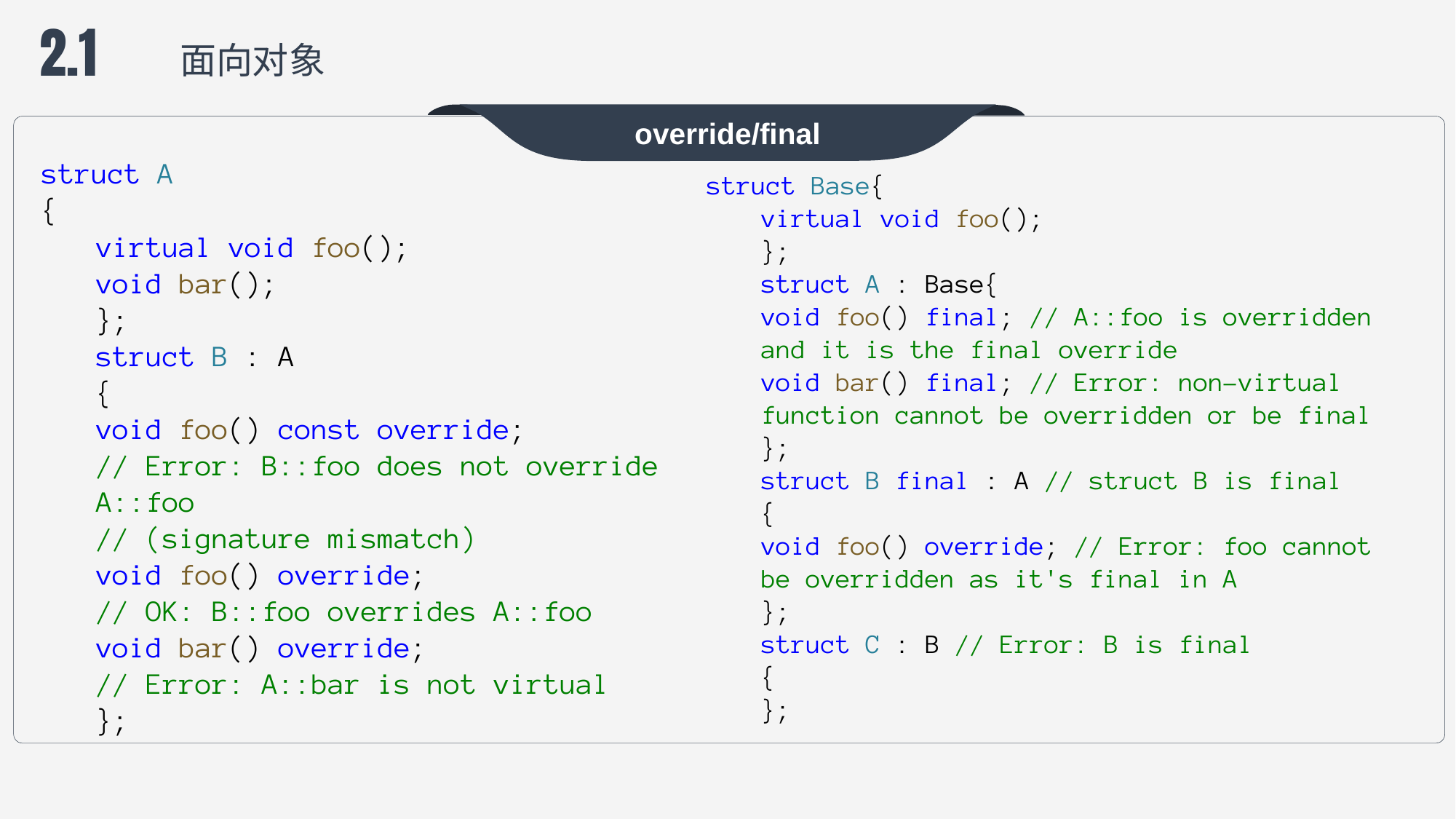

2.1
面向对象

override/final

struct A
{
virtual void foo();
void bar();
};
struct B : A
{
void foo() const override;
// Error: B::foo does not override A::foo
// (signature mismatch)
void foo() override;
// OK: B::foo overrides A::foo
void bar() override;
// Error: A::bar is not virtual
};
struct Base{
virtual void foo();
};
struct A : Base{
void foo() final; // A::foo is overridden and it is the final override
void bar() final; // Error: non-virtual function cannot be overridden or be final
};
struct B final : A // struct B is final
{
void foo() override; // Error: foo cannot be overridden as it's final in A
};
struct C : B // Error: B is final
{
};